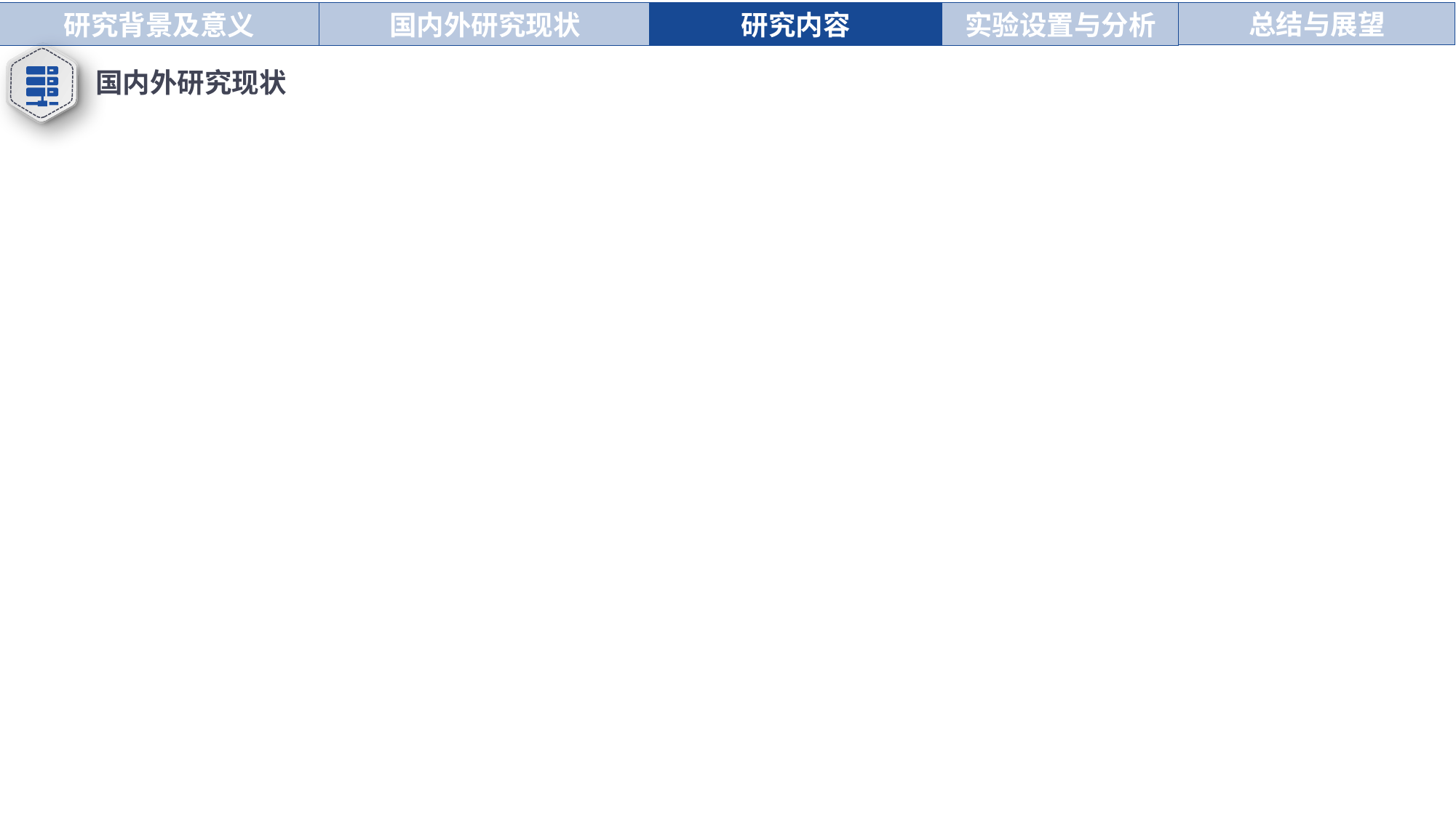

研究背景及意义
国内外研究现状
研究内容
实验设置与分析
总结与展望

国内外研究现状